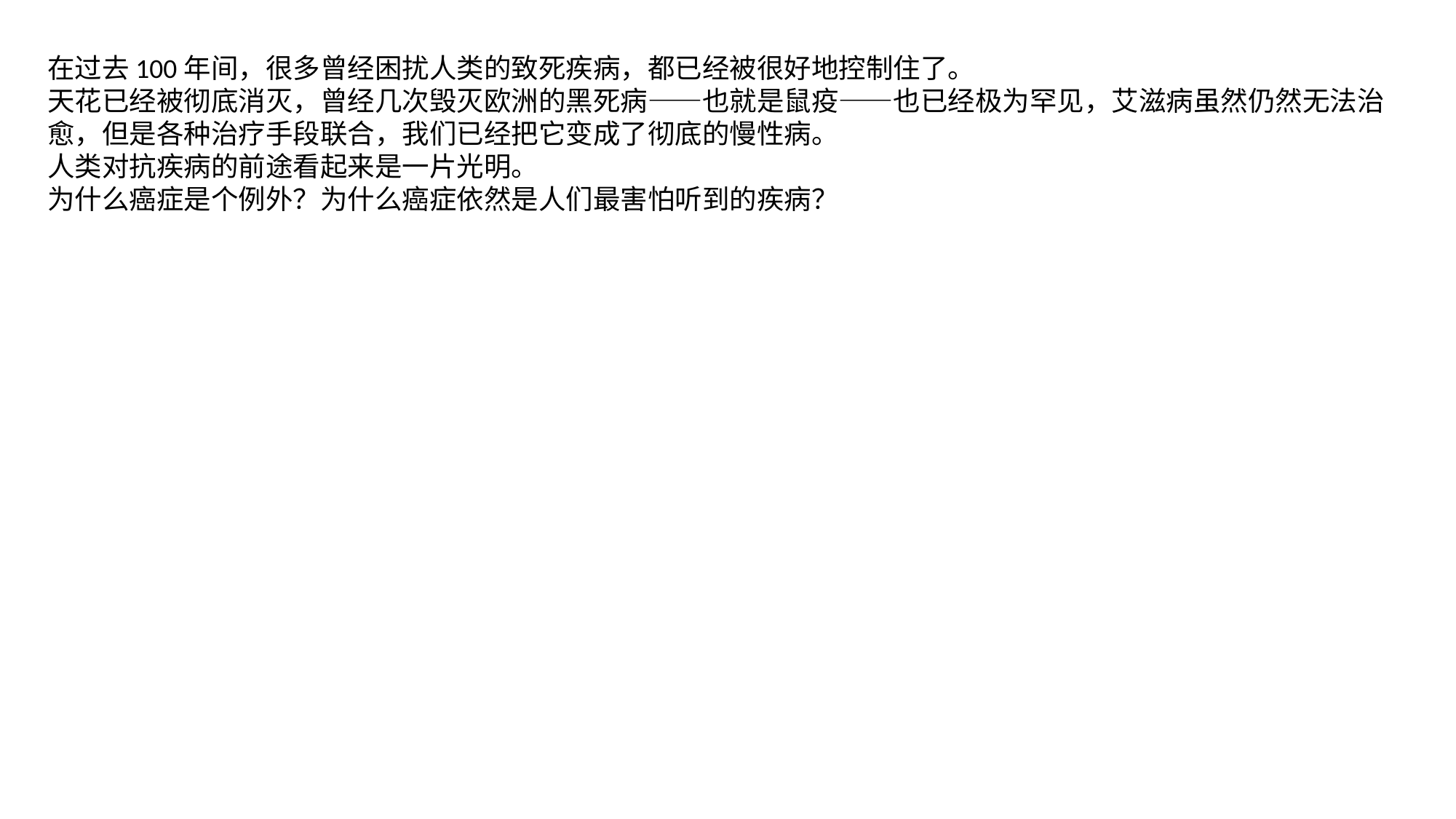

在过去100年间，很多曾经困扰人类的致死疾病，都已经被很好地控制住了。
天花已经被彻底消灭，曾经几次毁灭欧洲的黑死病——也就是鼠疫——也已经极为罕见，艾滋病虽然仍然无法治愈，但是各种治疗手段联合，我们已经把它变成了彻底的慢性病。
人类对抗疾病的前途看起来是一片光明。
为什么癌症是个例外？为什么癌症依然是人们最害怕听到的疾病？